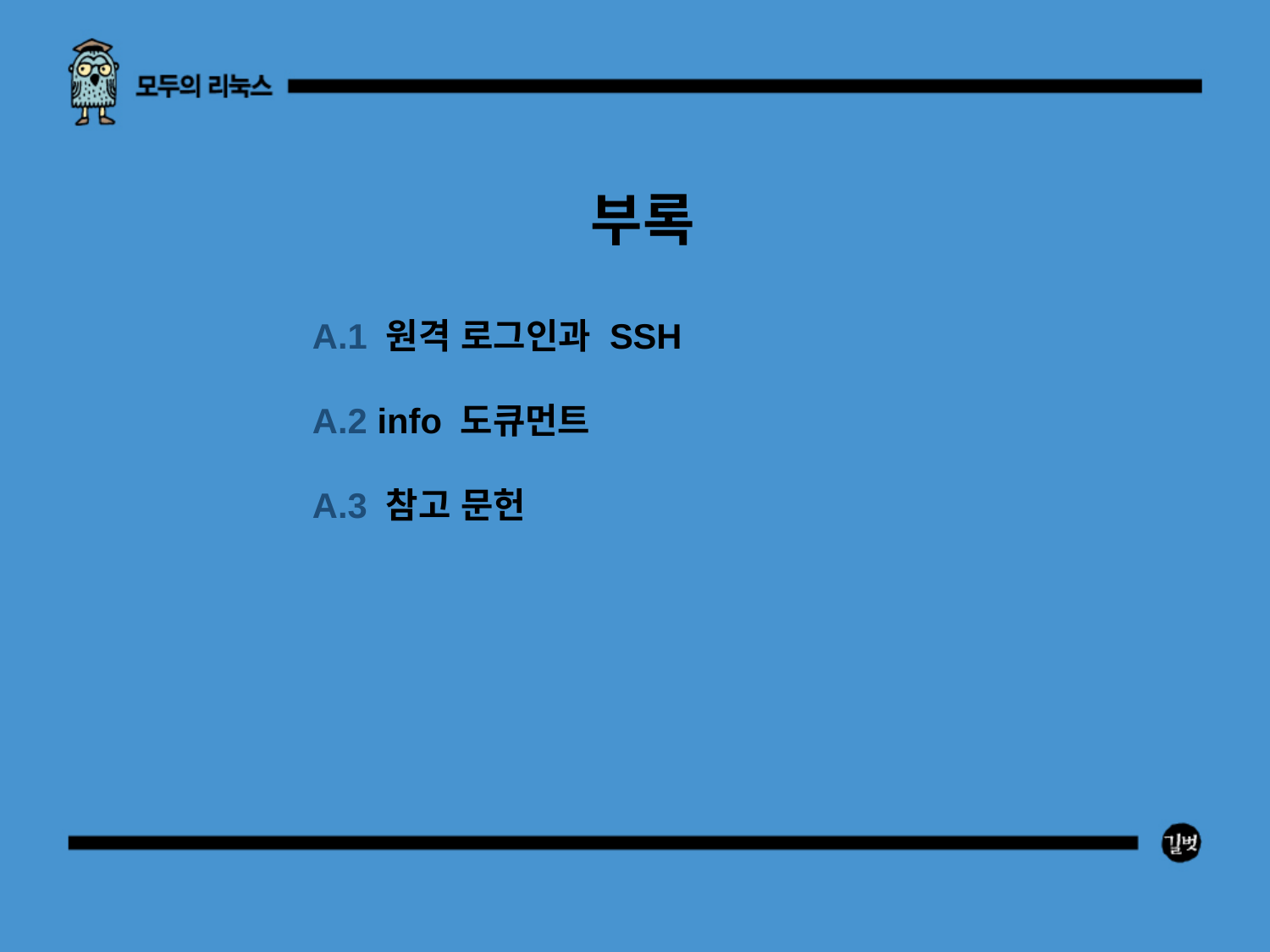

부록
A.1 원격 로그인과 SSH
A.2 info 도큐먼트
A.3 참고 문헌